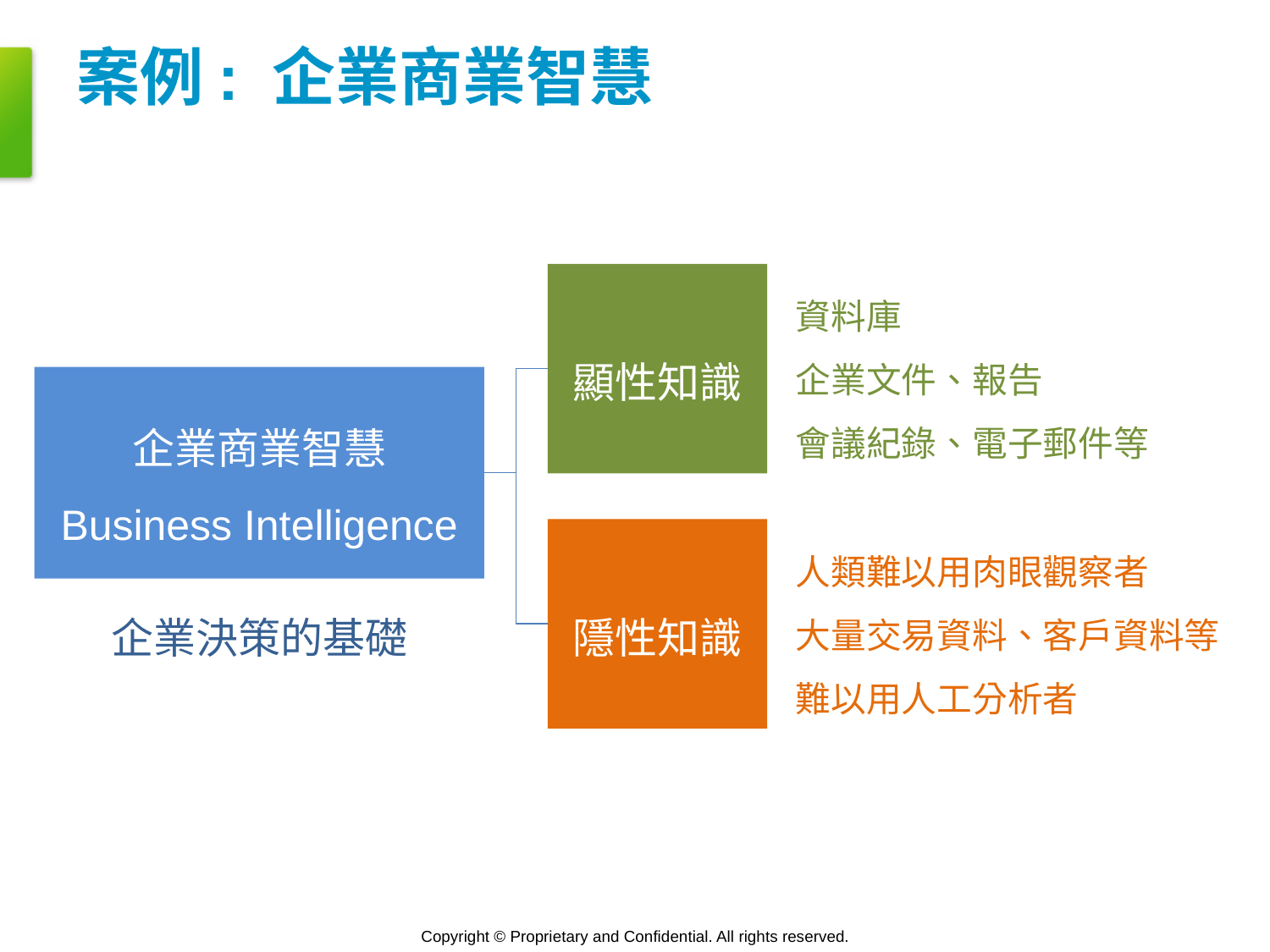

# 案例: 企業商業智慧

顯性知識
資料庫
企業文件、報告
會議紀錄、電子郵件等
企業商業智慧
Business Intelligence
隱性知識
人類難以用肉眼觀察者
大量交易資料、客戶資料等
難以用人工分析者
企業決策的基礎